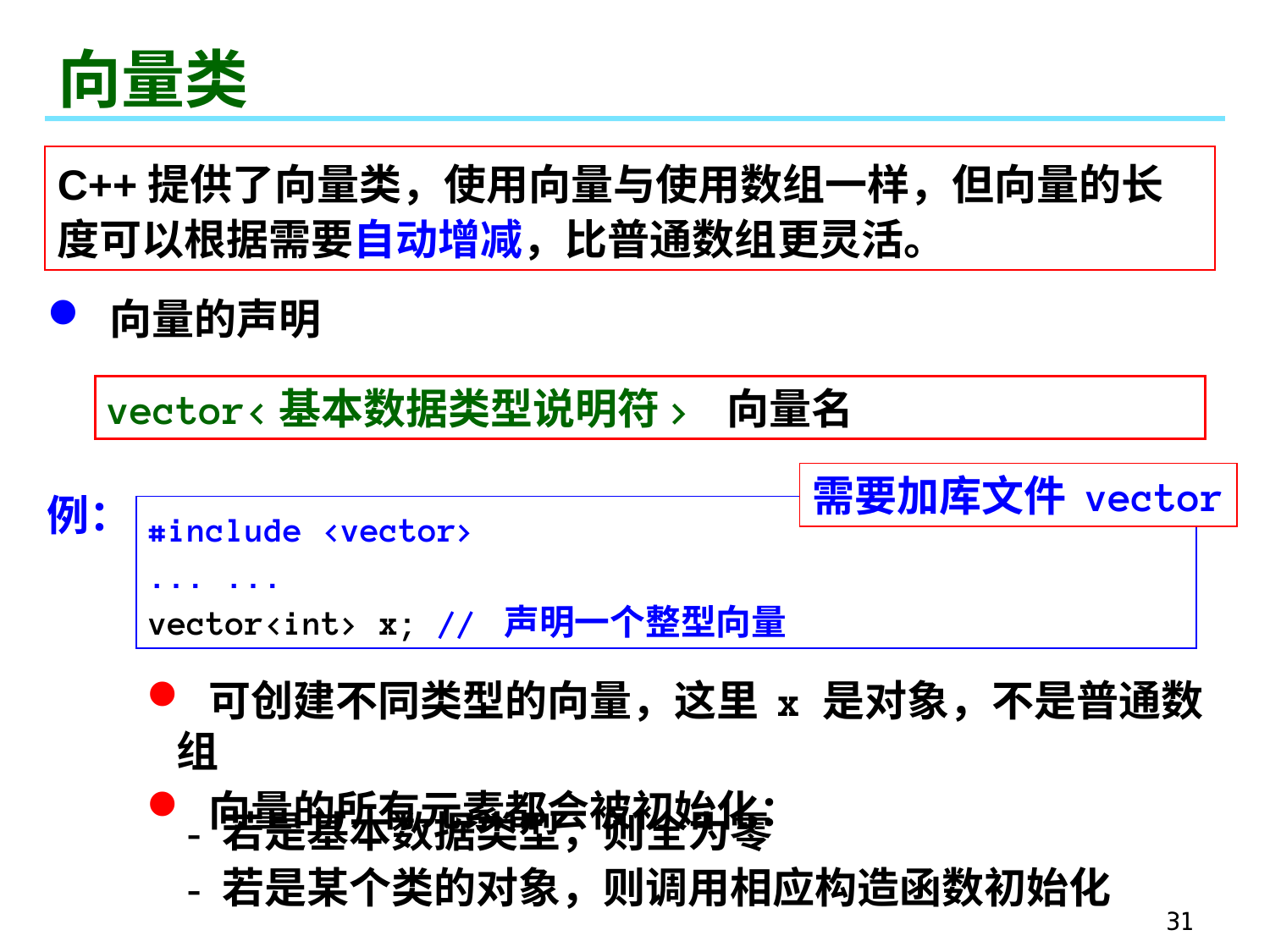

# 向量类
C++提供了向量类，使用向量与使用数组一样，但向量的长度可以根据需要自动增减，比普通数组更灵活。
 向量的声明
vector<基本数据类型说明符> 向量名
需要加库文件 vector
例：
#include <vector>
... ...
vector<int> x; // 声明一个整型向量
 可创建不同类型的向量，这里 x 是对象，不是普通数组
 向量的所有元素都会被初始化：
- 若是基本数据类型，则全为零
- 若是某个类的对象，则调用相应构造函数初始化
31